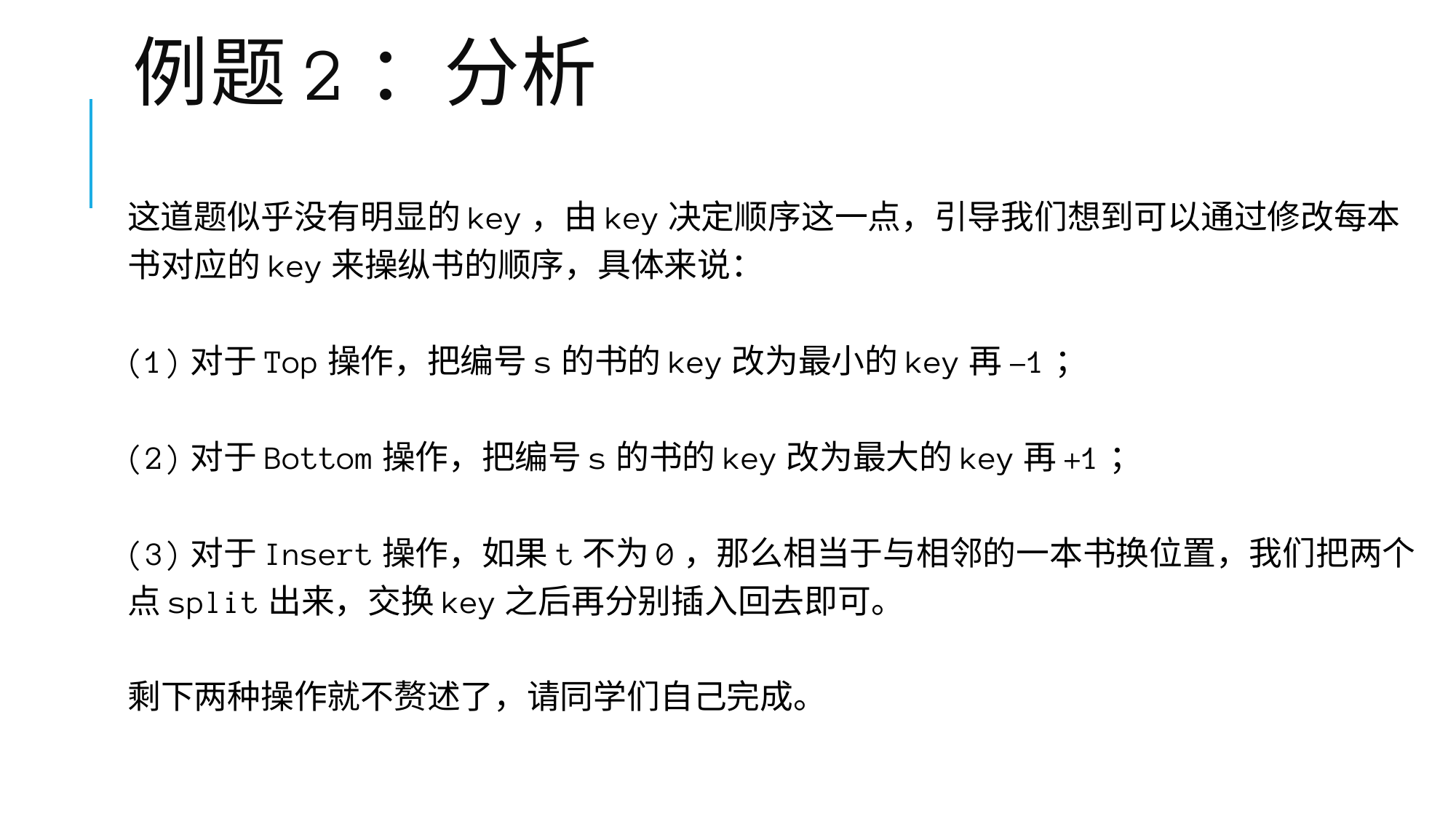

# 例题2：分析
这道题似乎没有明显的key，由key决定顺序这一点，引导我们想到可以通过修改每本书对应的key来操纵书的顺序，具体来说：

(1)对于Top操作，把编号s的书的key改为最小的key再-1；

(2)对于Bottom操作，把编号s的书的key改为最大的key再+1；

(3)对于Insert操作，如果t不为0，那么相当于与相邻的一本书换位置，我们把两个点split出来，交换key之后再分别插入回去即可。

剩下两种操作就不赘述了，请同学们自己完成。